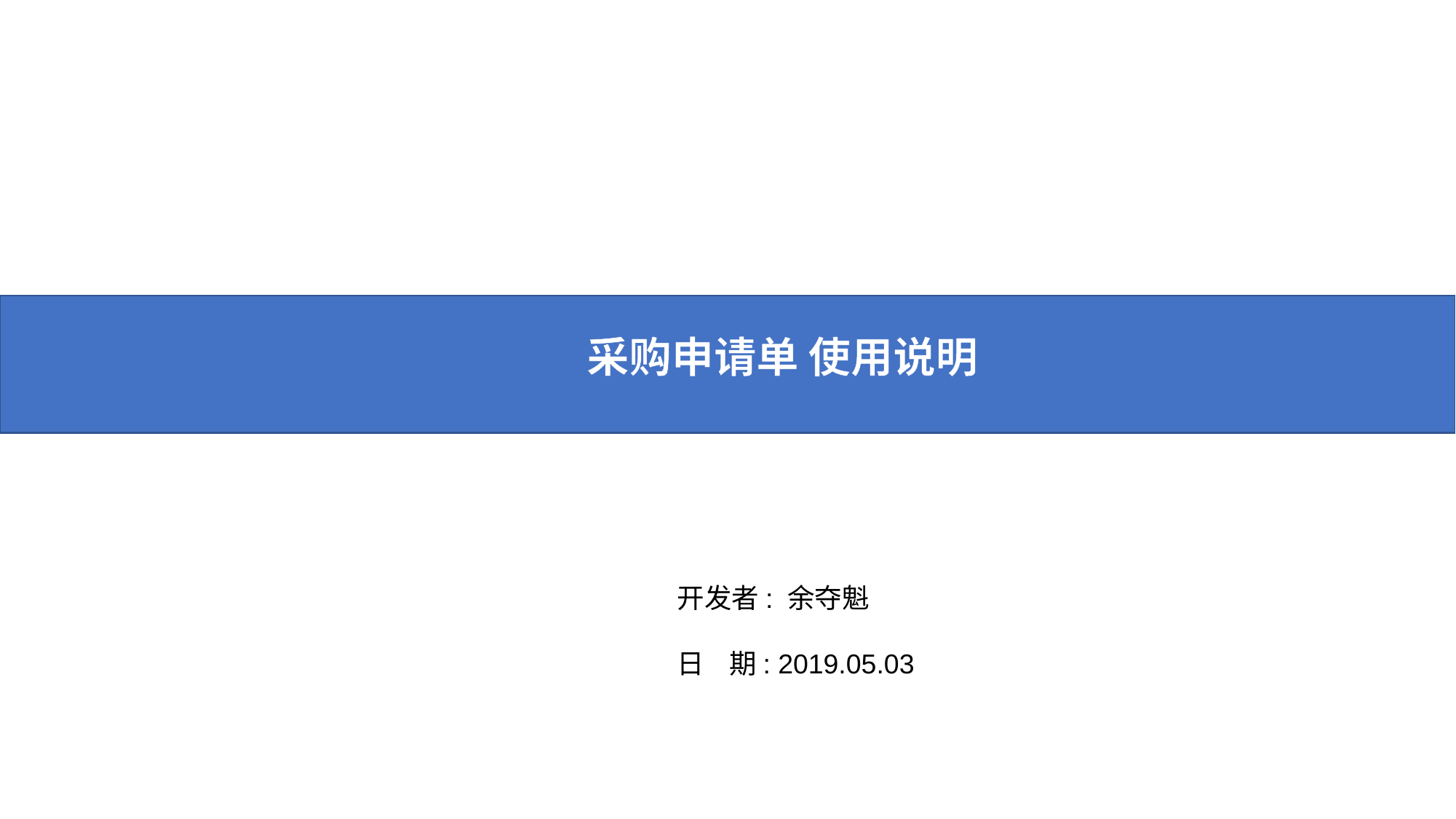

采购申请单 使用说明

开发者: 余夺魁

日    期: 2019.05.03